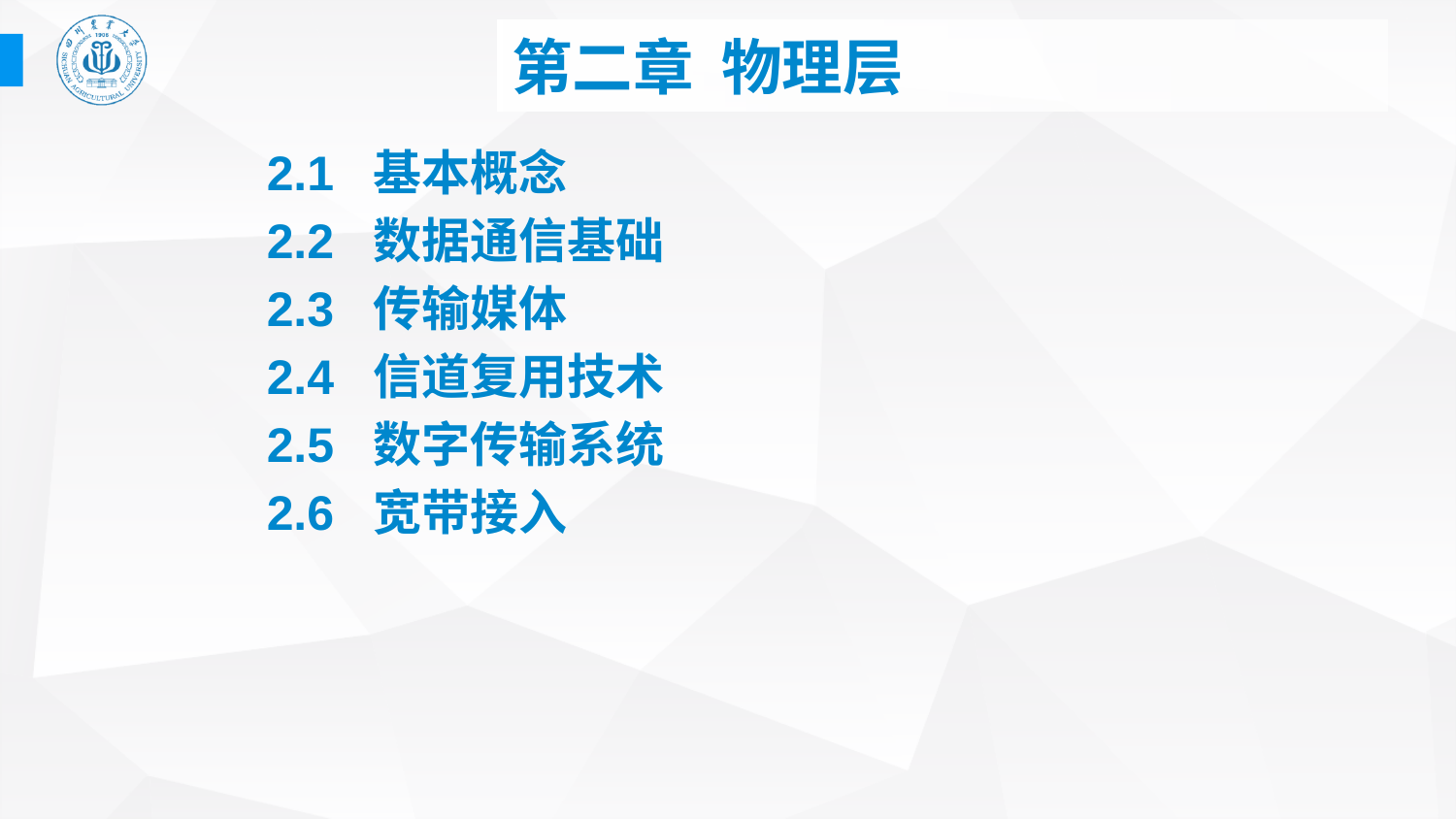

# 第二章  物理层
2.1  基本概念
2.2  数据通信基础
2.3  传输媒体
2.4  信道复用技术
2.5  数字传输系统
2.6  宽带接入